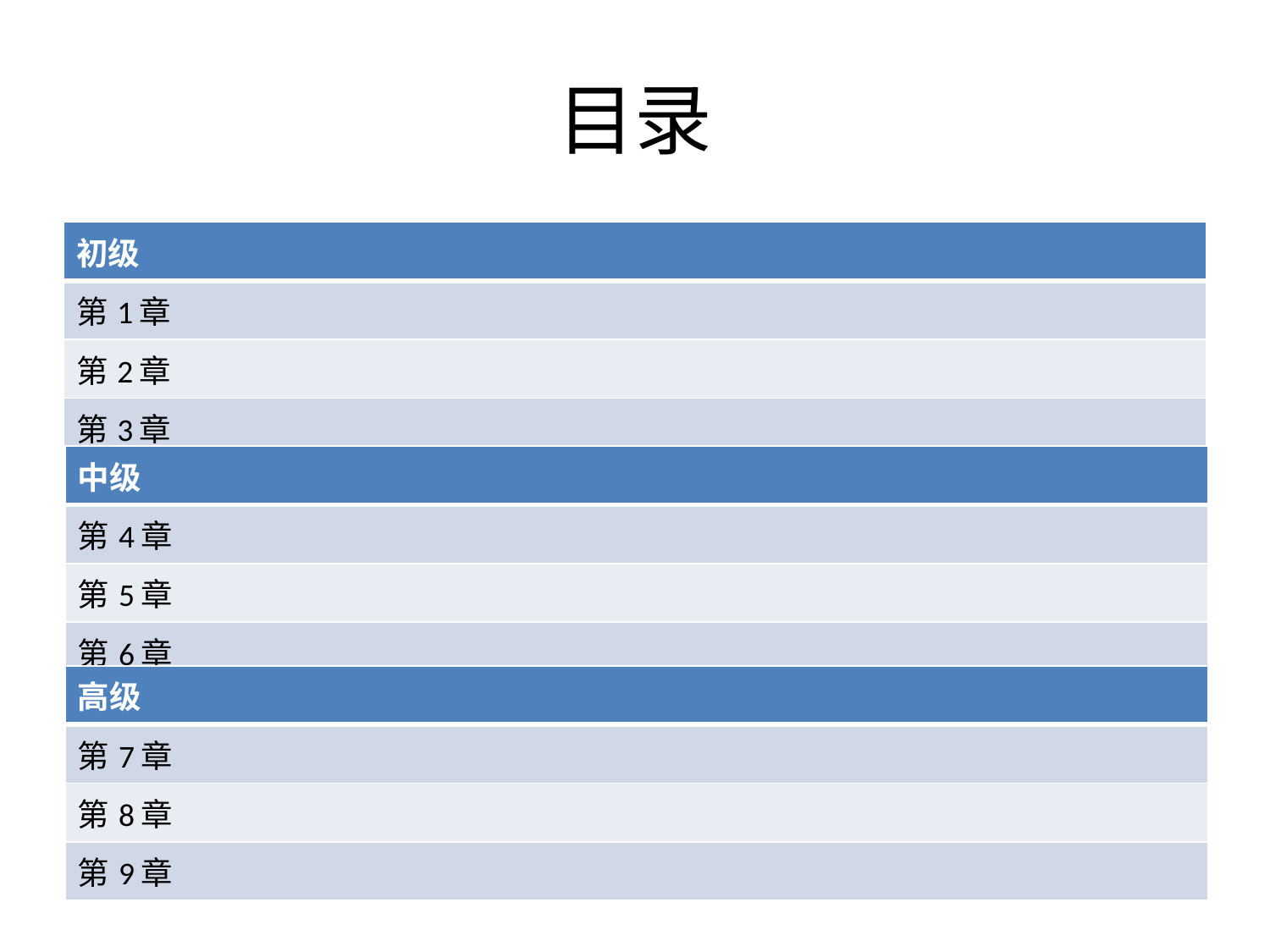

# 目录
| 初级 |
| --- |
| 第1章 |
| 第2章 |
| 第3章 |
|  |
| 中级 |
| --- |
| 第4章 |
| 第5章 |
| 第6章 |
| 高级 |
| --- |
| 第7章 |
| 第8章 |
| 第9章 |